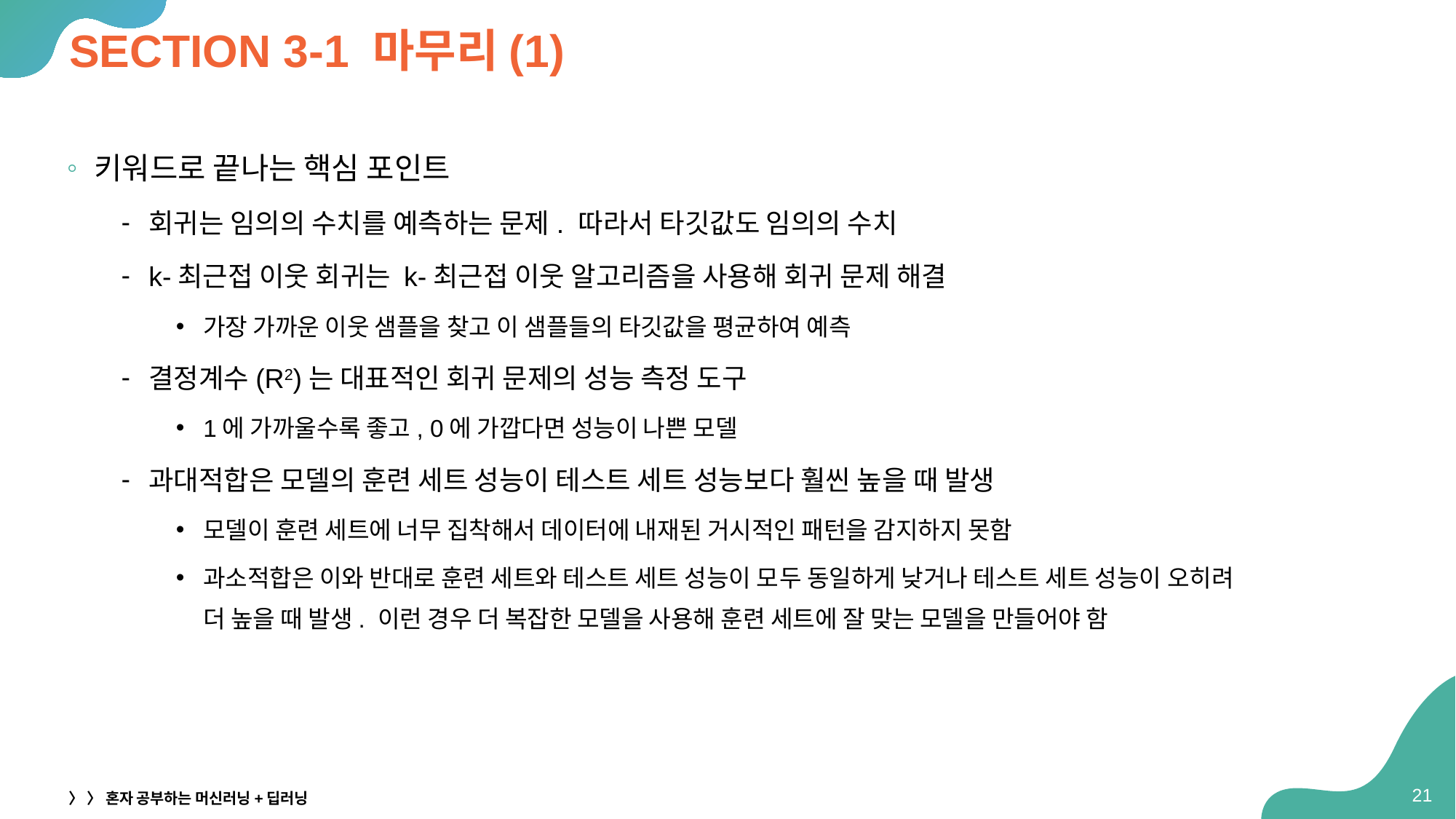

# SECTION 3-1 마무리(1)
키워드로 끝나는 핵심 포인트
회귀는 임의의 수치를 예측하는 문제. 따라서 타깃값도 임의의 수치
k-최근접 이웃 회귀는 k-최근접 이웃 알고리즘을 사용해 회귀 문제 해결
가장 가까운 이웃 샘플을 찾고 이 샘플들의 타깃값을 평균하여 예측
결정계수(R2)는 대표적인 회귀 문제의 성능 측정 도구
1에 가까울수록 좋고, 0에 가깝다면 성능이 나쁜 모델
과대적합은 모델의 훈련 세트 성능이 테스트 세트 성능보다 훨씬 높을 때 발생
모델이 훈련 세트에 너무 집착해서 데이터에 내재된 거시적인 패턴을 감지하지 못함
과소적합은 이와 반대로 훈련 세트와 테스트 세트 성능이 모두 동일하게 낮거나 테스트 세트 성능이 오히려
더 높을 때 발생. 이런 경우 더 복잡한 모델을 사용해 훈련 세트에 잘 맞는 모델을 만들어야 함
21
〉 〉 혼자 공부하는 머신러닝+딥러닝